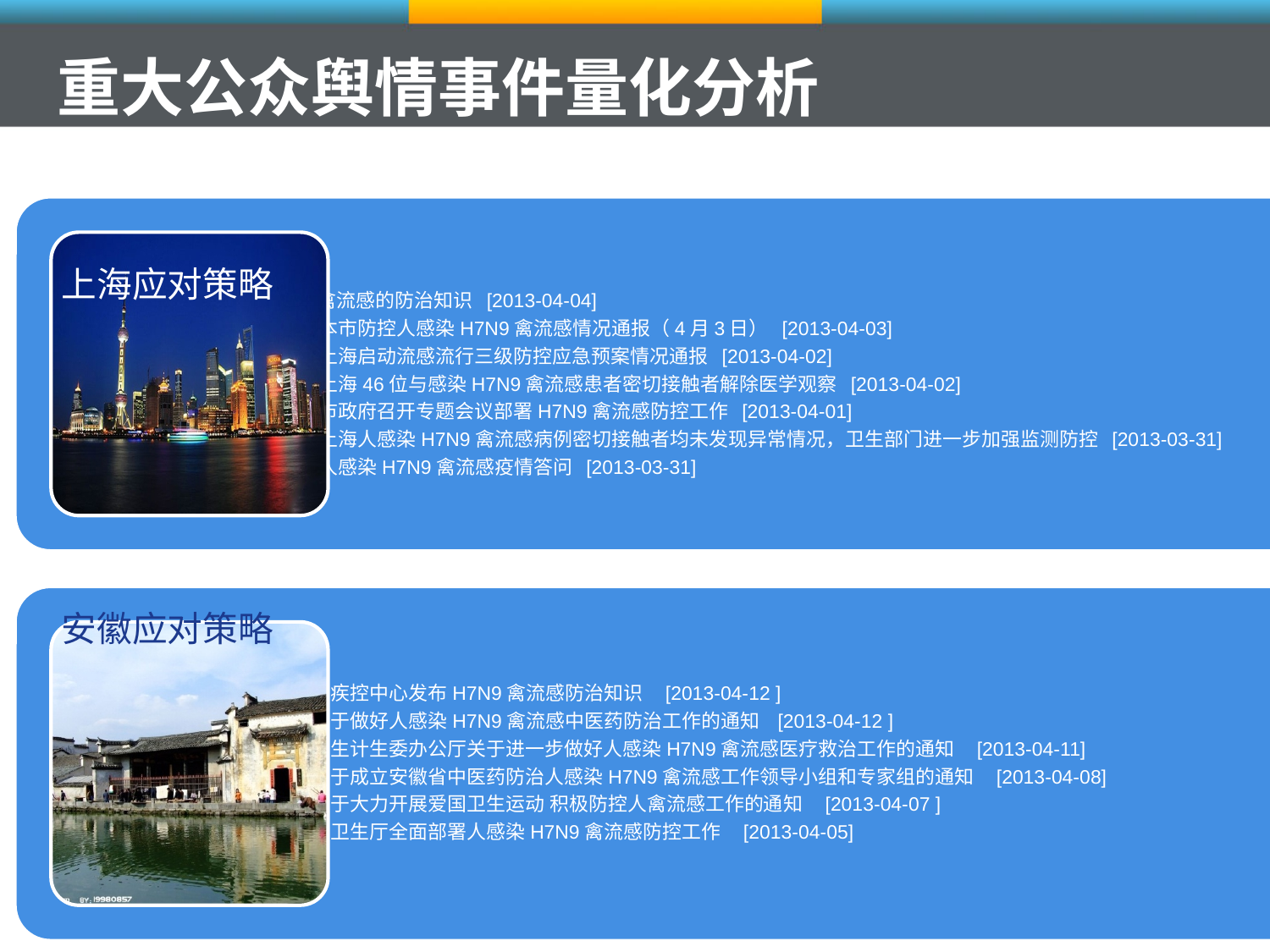

重大公众舆情事件量化分析

 禽流感的防治知识  [2013-04-04]
 本市防控人感染H7N9禽流感情况通报（4月3日）  [2013-04-03]
 上海启动流感流行三级防控应急预案情况通报  [2013-04-02]
 上海46位与感染H7N9禽流感患者密切接触者解除医学观察  [2013-04-02]
 市政府召开专题会议部署H7N9禽流感防控工作  [2013-04-01]
 上海人感染H7N9禽流感病例密切接触者均未发现异常情况，卫生部门进一步加强监测防控  [2013-03-31]
 人感染H7N9禽流感疫情答问  [2013-03-31]
省疾控中心发布H7N9禽流感防治知识    [2013-04-12 ]
关于做好人感染H7N9禽流感中医药防治工作的通知   [2013-04-12 ]
卫生计生委办公厅关于进一步做好人感染H7N9禽流感医疗救治工作的通知    [2013-04-11]
关于成立安徽省中医药防治人感染H7N9禽流感工作领导小组和专家组的通知    [2013-04-08]
关于大力开展爱国卫生运动 积极防控人禽流感工作的通知    [2013-04-07 ]
省卫生厅全面部署人感染H7N9禽流感防控工作    [2013-04-05]
上海应对策略
安徽应对策略